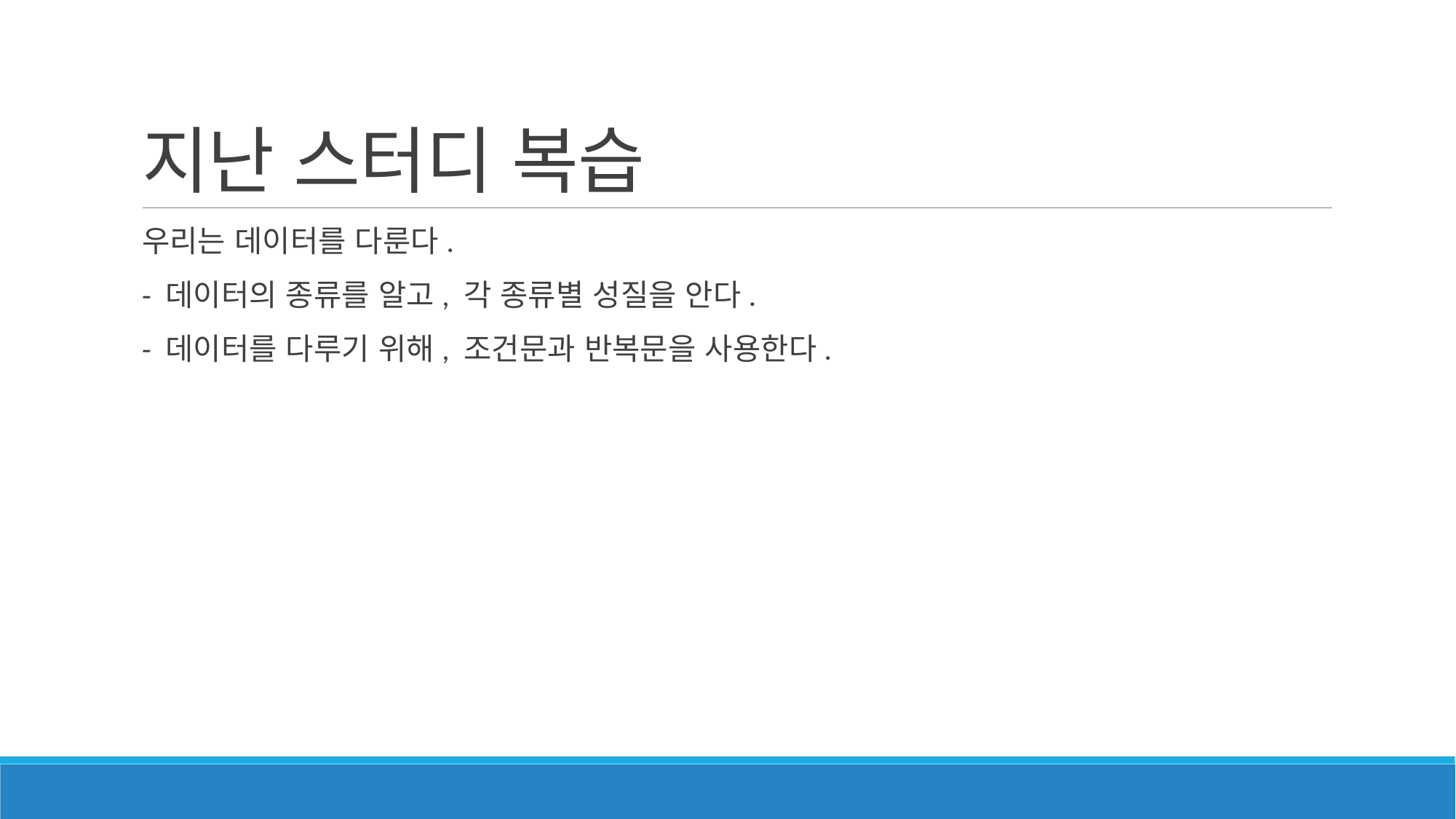

# 지난 스터디 복습
우리는 데이터를 다룬다.
- 데이터의 종류를 알고, 각 종류별 성질을 안다.
- 데이터를 다루기 위해, 조건문과 반복문을 사용한다.